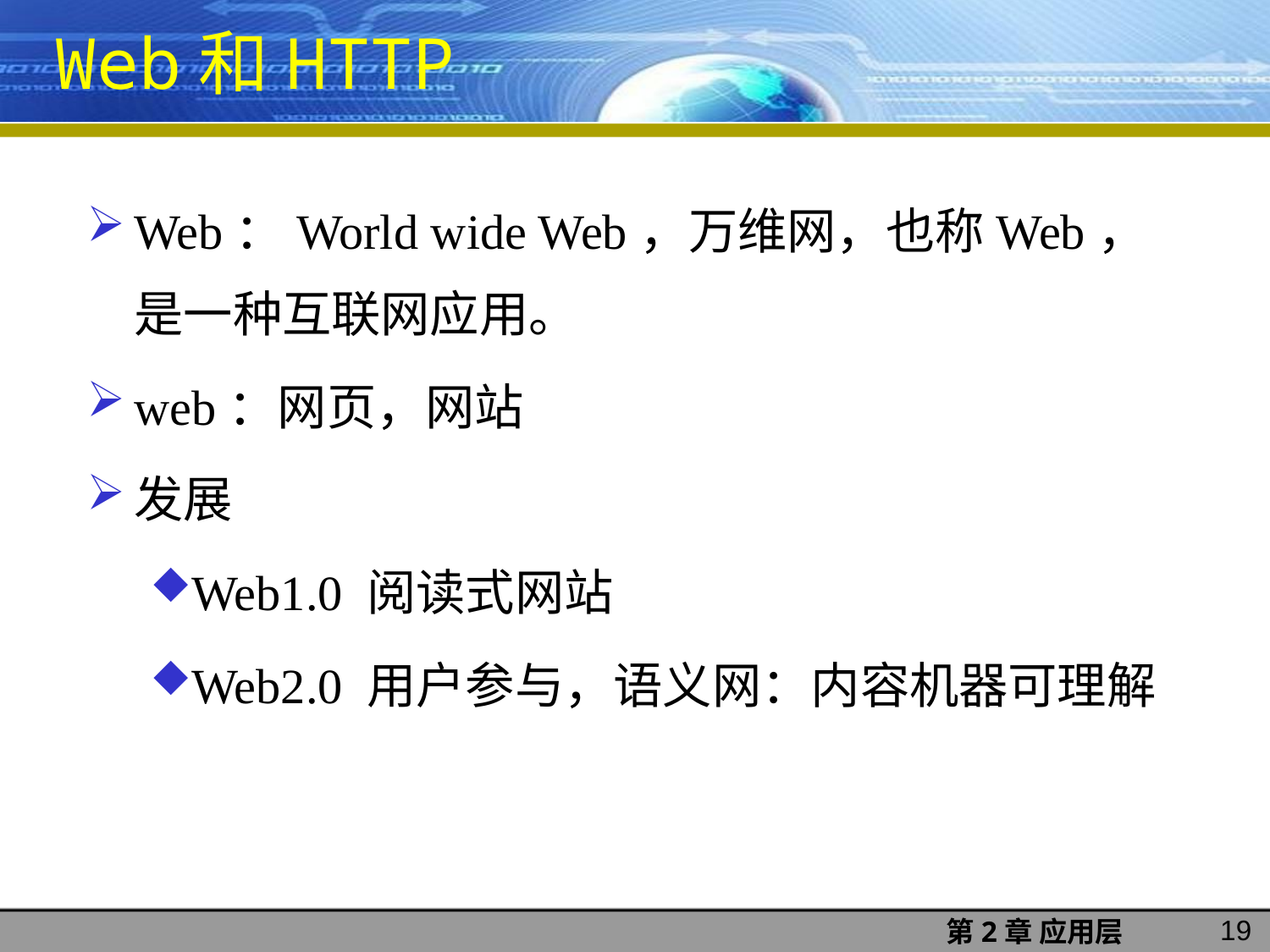

Web和HTTP
Web：World wide Web，万维网，也称Web，是一种互联网应用。
web：网页，网站
发展
Web1.0 阅读式网站
Web2.0 用户参与，语义网：内容机器可理解
19